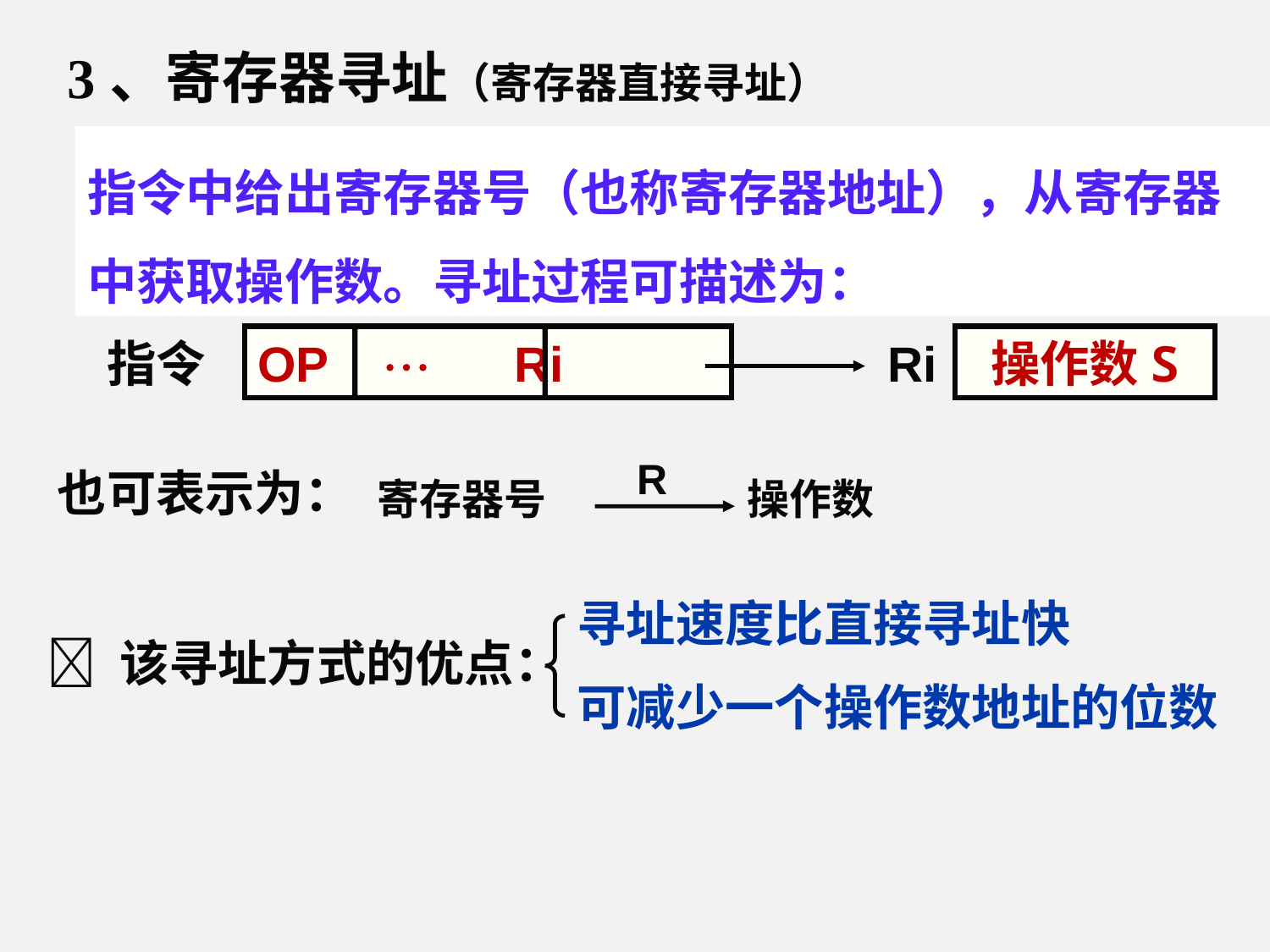

3、寄存器寻址（寄存器直接寻址）
指令中给出寄存器号（也称寄存器地址），从寄存器中获取操作数。寻址过程可描述为：
指令
OP    …      Ri

Ri
 操作数S

R
寄存器号
操作数

也可表示为：
寻址速度比直接寻址快
可减少一个操作数地址的位数

• 该寻址方式的优点：
69